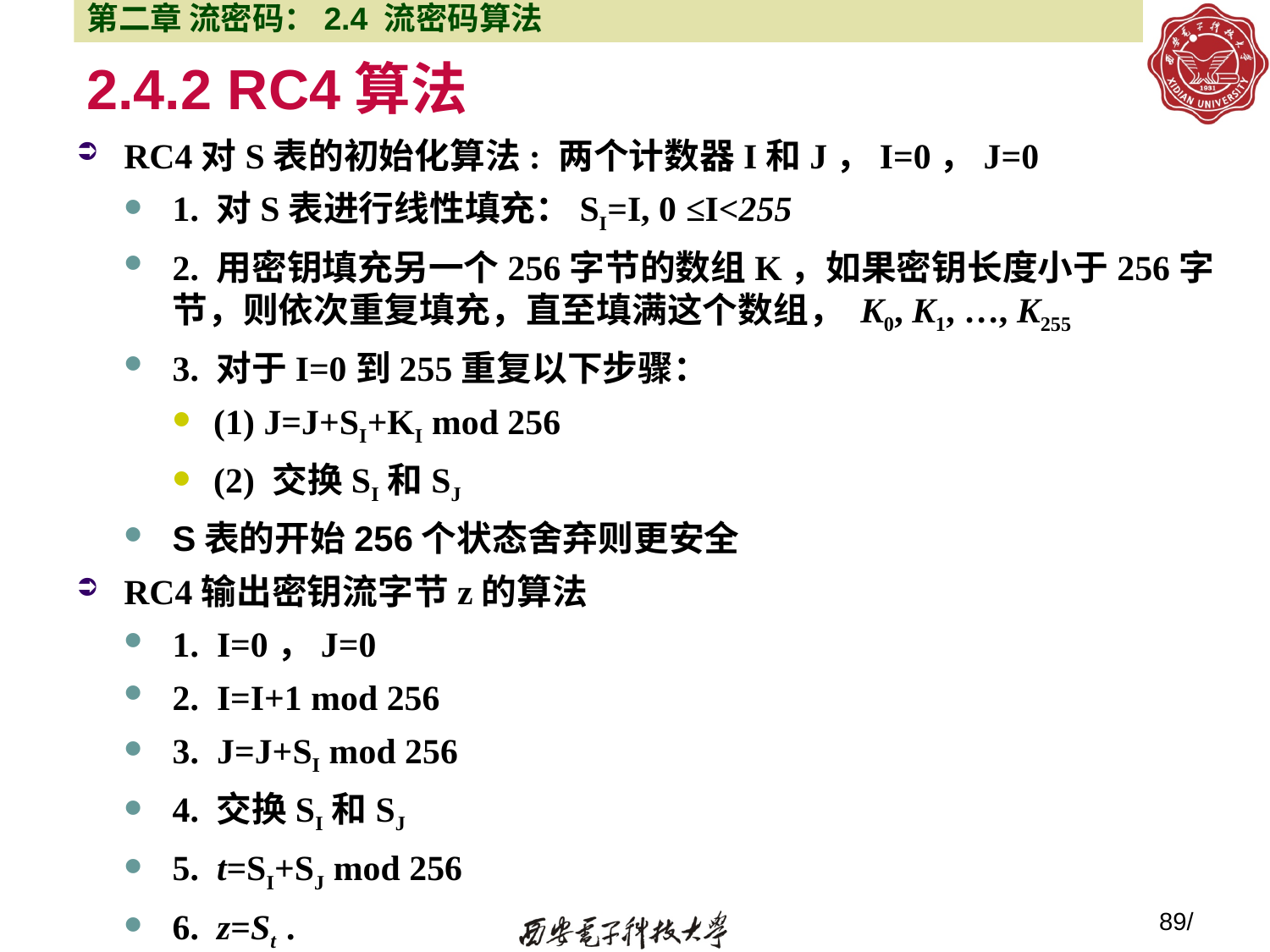

第二章 流密码：2.4 流密码算法
# 2.4.2 RC4算法
RC4对S表的初始化算法: 两个计数器I和J，I=0，J=0
1. 对S表进行线性填充：SI=I, 0 ≤I<255
2. 用密钥填充另一个256字节的数组K，如果密钥长度小于256字节，则依次重复填充，直至填满这个数组， K0, K1, …, K255
3. 对于I=0到255重复以下步骤：
(1) J=J+SI+KI mod 256
(2) 交换SI和SJ
S表的开始256个状态舍弃则更安全
RC4输出密钥流字节z的算法
1.  I=0，J=0
2.  I=I+1 mod 256
3.  J=J+SI mod 256
4. 交换SI和SJ
5.  t=SI+SJ mod 256
6.  z=St  .
89/